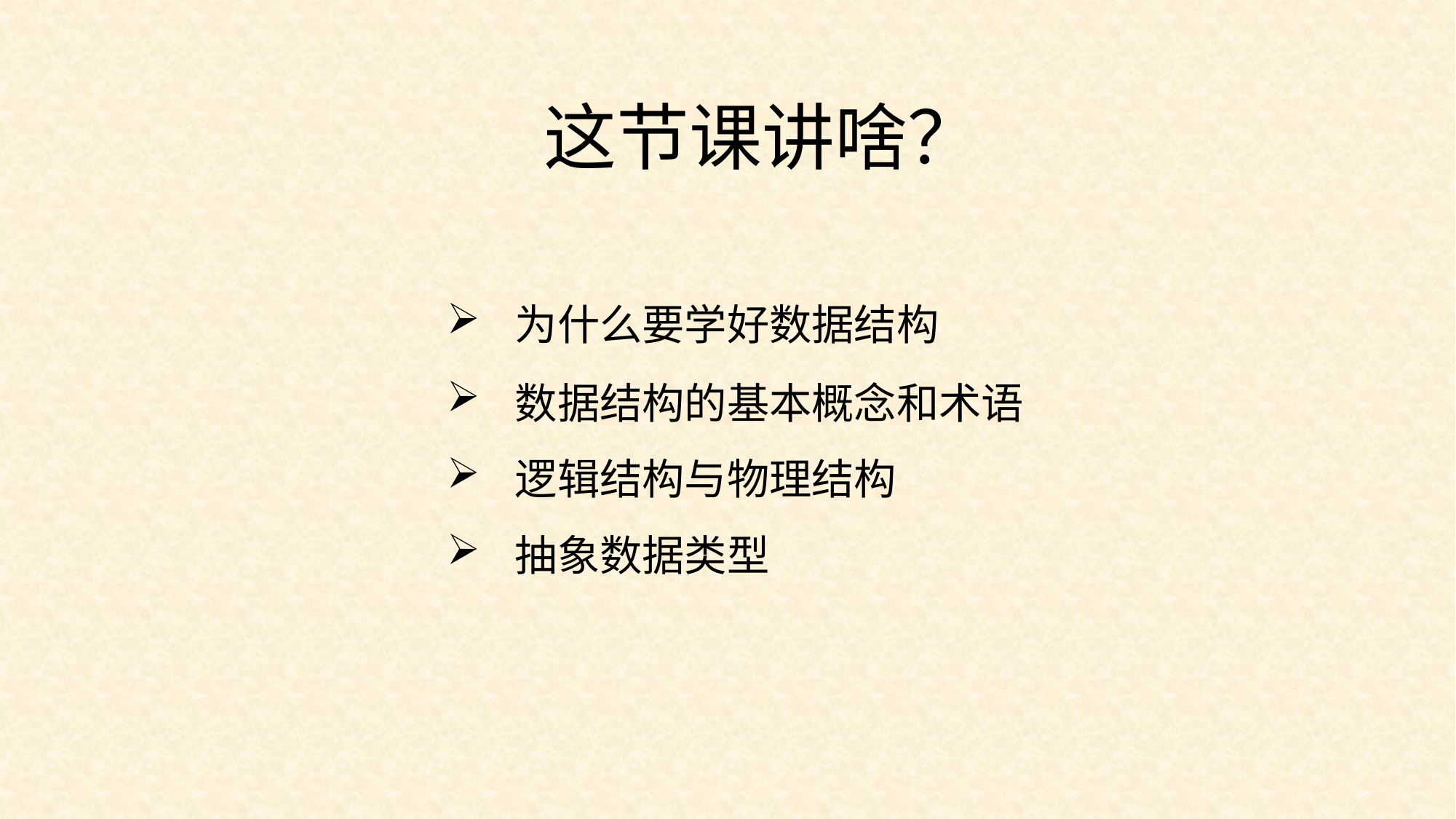

这节课讲啥？
为什么要学好数据结构
数据结构的基本概念和术语
逻辑结构与物理结构
抽象数据类型